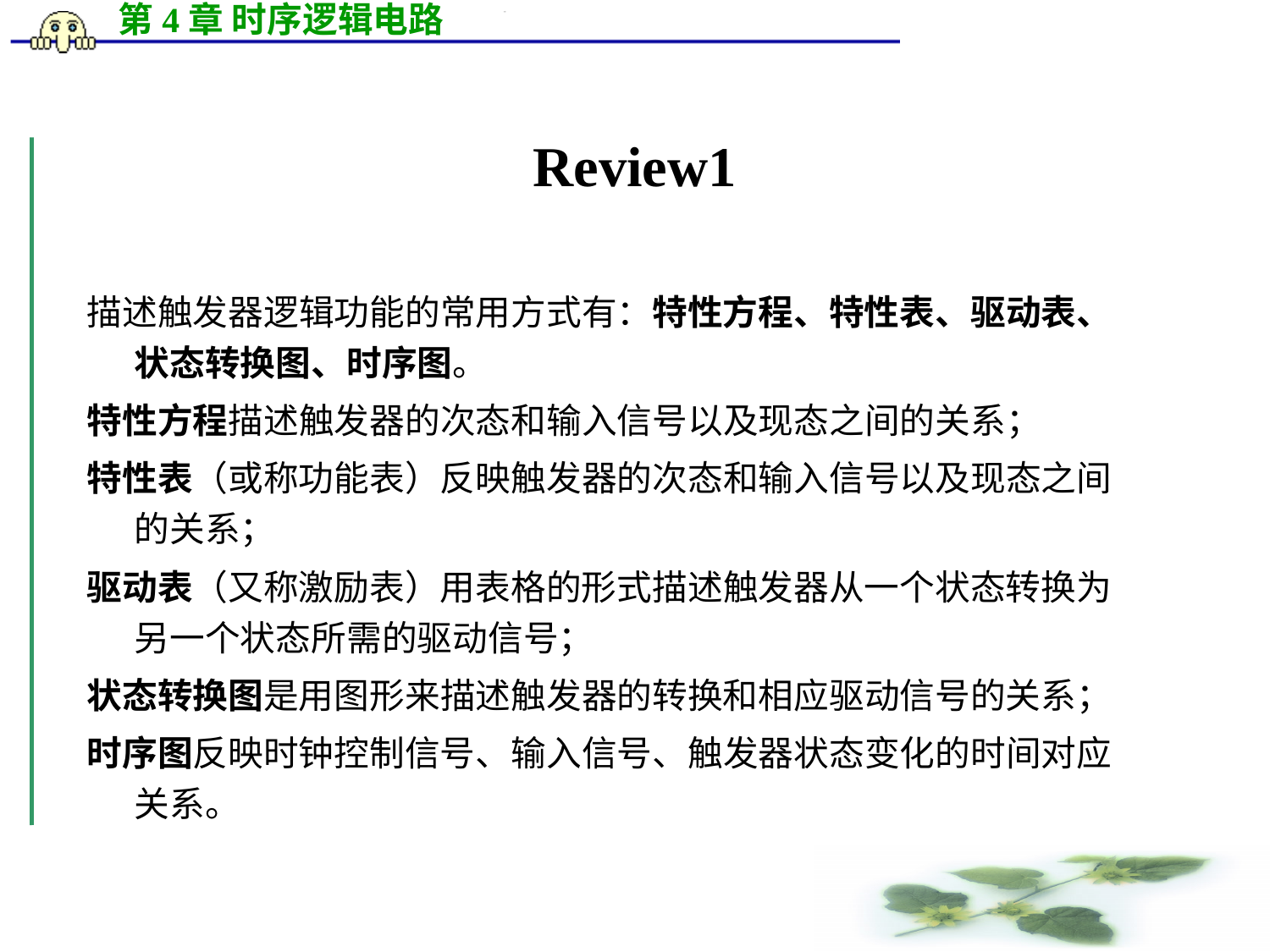

# Review1
描述触发器逻辑功能的常用方式有：特性方程、特性表、驱动表、状态转换图、时序图。
特性方程描述触发器的次态和输入信号以及现态之间的关系；
特性表（或称功能表）反映触发器的次态和输入信号以及现态之间的关系；
驱动表（又称激励表）用表格的形式描述触发器从一个状态转换为另一个状态所需的驱动信号；
状态转换图是用图形来描述触发器的转换和相应驱动信号的关系；
时序图反映时钟控制信号、输入信号、触发器状态变化的时间对应关系。